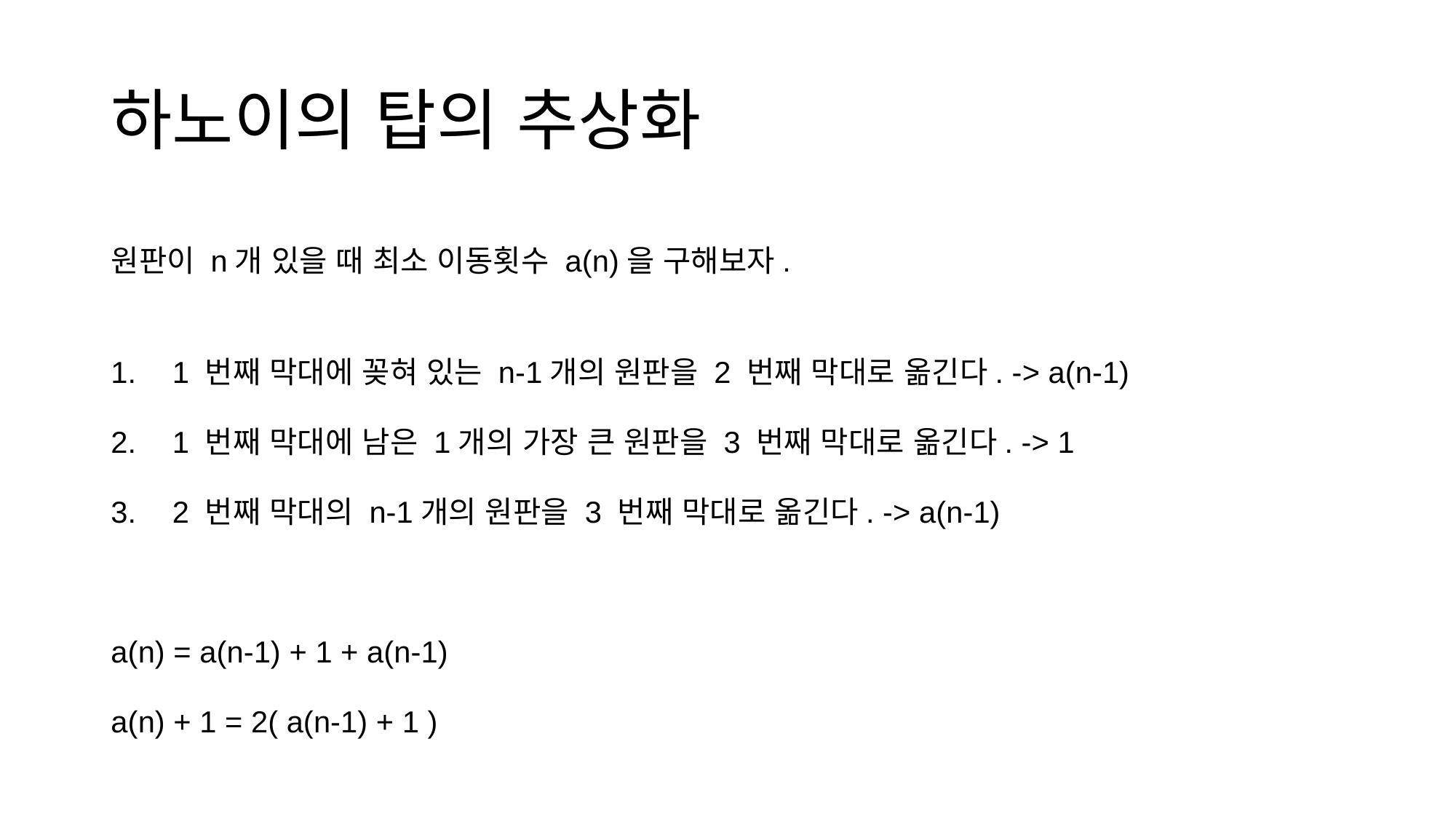

# 하노이의 탑의 추상화
원판이 n개 있을 때 최소 이동횟수 a(n)을 구해보자.
1 번째 막대에 꽂혀 있는 n-1개의 원판을 2 번째 막대로 옮긴다. -> a(n-1)
1 번째 막대에 남은 1개의 가장 큰 원판을 3 번째 막대로 옮긴다. -> 1
2 번째 막대의 n-1개의 원판을 3 번째 막대로 옮긴다. -> a(n-1)

a(n) = a(n-1) + 1 + a(n-1)
a(n) + 1 = 2( a(n-1) + 1 )